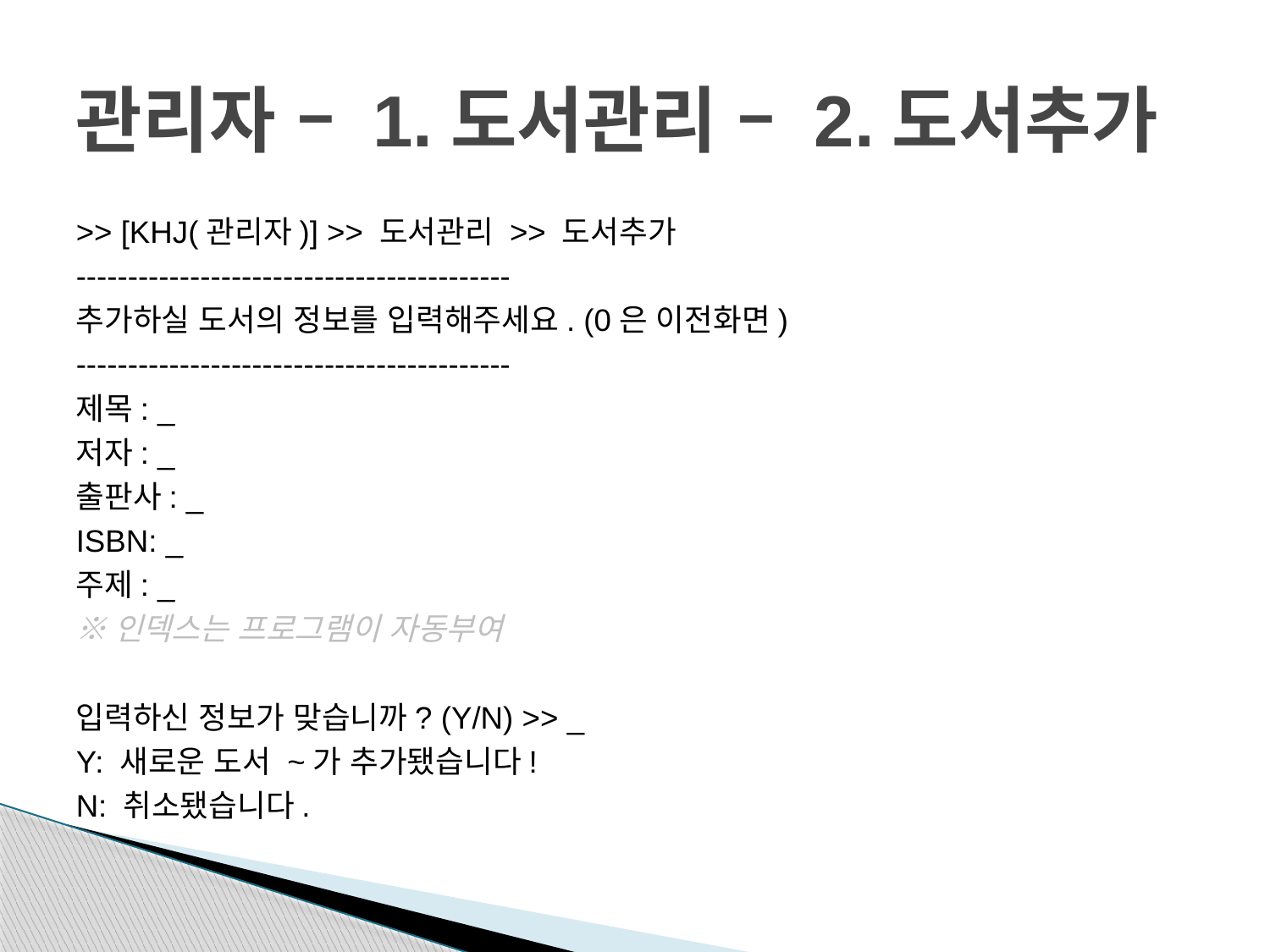

# 관리자 – 1.도서관리 – 2.도서추가
>> [KHJ(관리자)] >> 도서관리 >> 도서추가
------------------------------------------
추가하실 도서의 정보를 입력해주세요. (0은 이전화면)
------------------------------------------
제목: _
저자: _
출판사: _
ISBN: _
주제: _
※인덱스는 프로그램이 자동부여

입력하신 정보가 맞습니까? (Y/N) >> _
Y: 새로운 도서 ~가 추가됐습니다!
N: 취소됐습니다.